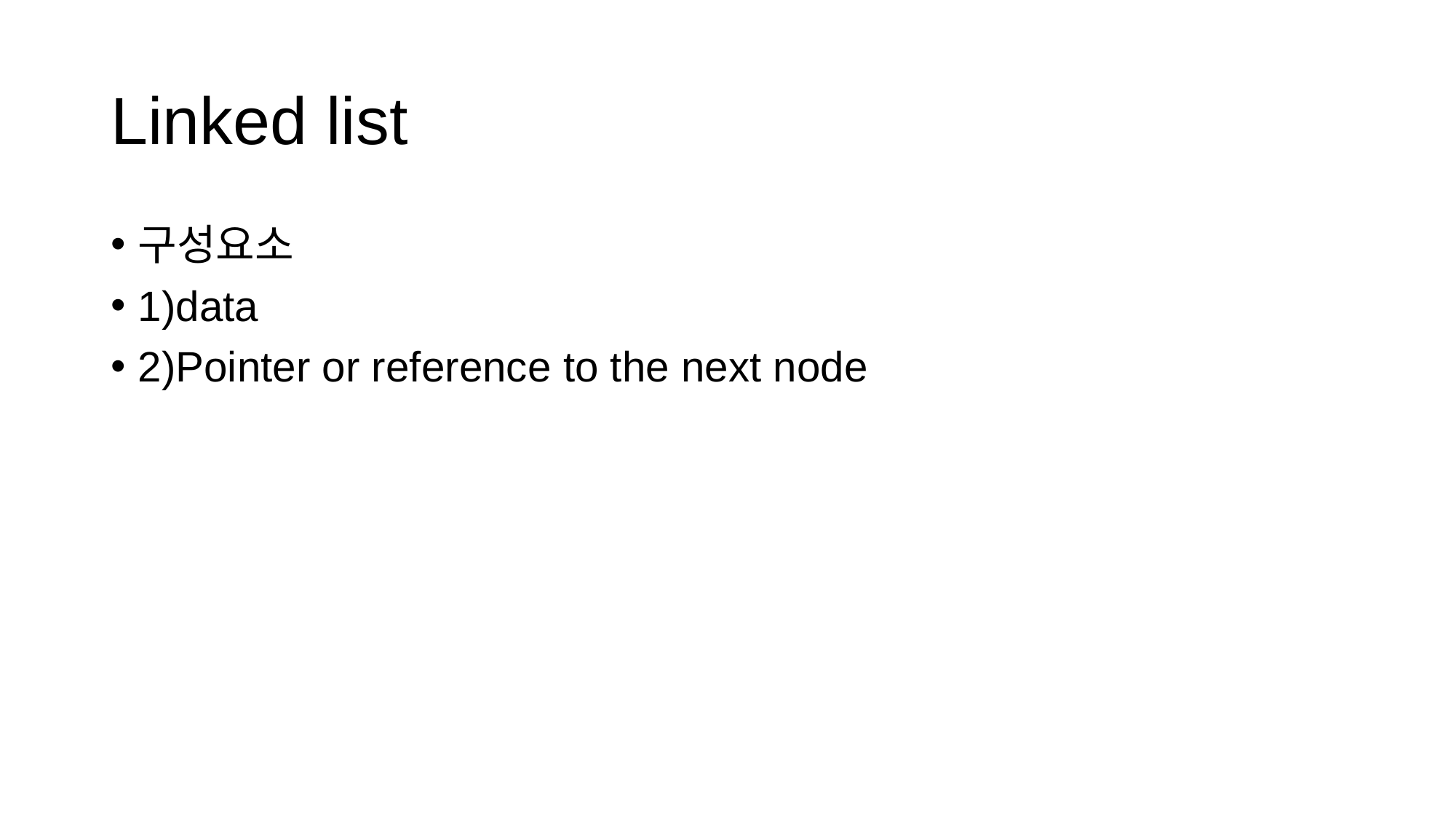

# Linked list
구성요소
1)data
2)Pointer or reference to the next node